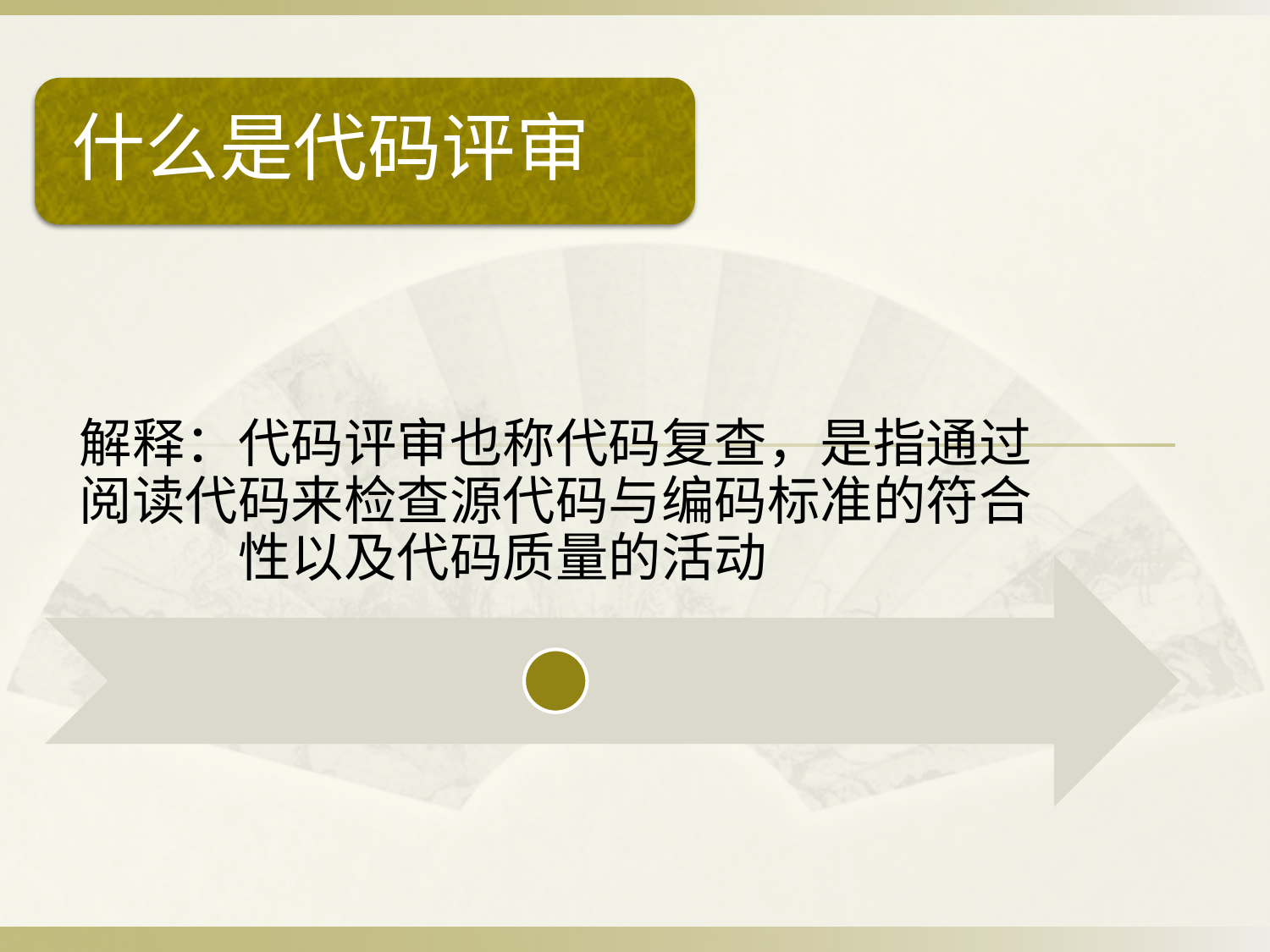

什么是代码评审
解释：代码评审也称代码复查，是指通过阅读代码来检查源代码与编码标准的符合性以及代码质量的活动